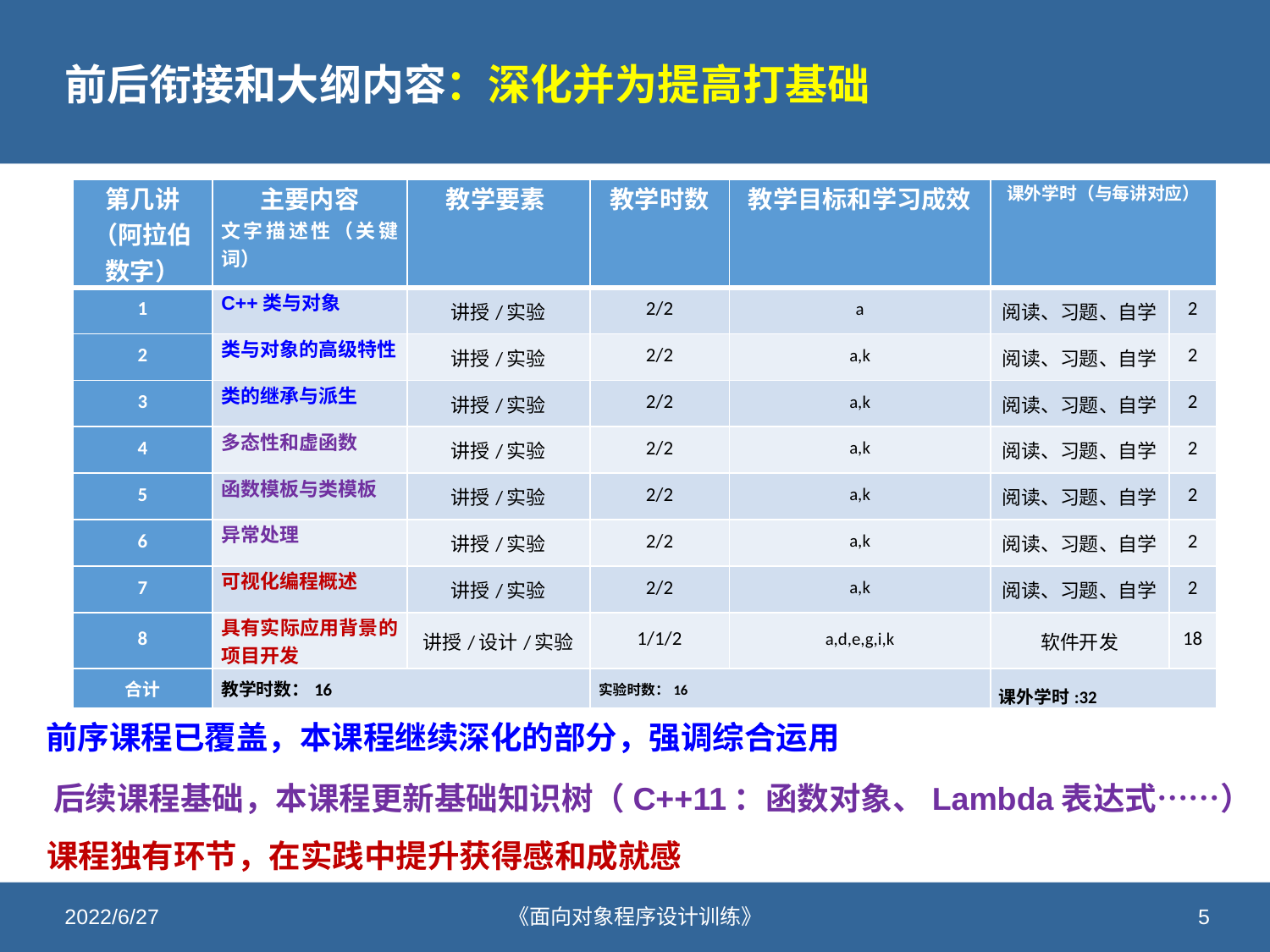

# 前后衔接和大纲内容：深化并为提高打基础
| 第几讲 （阿拉伯数字） | 主要内容 文字描述性（关键词） | 教学要素 | 教学时数 | 教学目标和学习成效 | 课外学时（与每讲对应） |  |
| --- | --- | --- | --- | --- | --- | --- |
| 1 | C++类与对象 | 讲授/实验 | 2/2 | a | 阅读、习题、自学 | 2 |
| 2 | 类与对象的高级特性 | 讲授/实验 | 2/2 | a,k | 阅读、习题、自学 | 2 |
| 3 | 类的继承与派生 | 讲授/实验 | 2/2 | a,k | 阅读、习题、自学 | 2 |
| 4 | 多态性和虚函数 | 讲授/实验 | 2/2 | a,k | 阅读、习题、自学 | 2 |
| 5 | 函数模板与类模板 | 讲授/实验 | 2/2 | a,k | 阅读、习题、自学 | 2 |
| 6 | 异常处理 | 讲授/实验 | 2/2 | a,k | 阅读、习题、自学 | 2 |
| 7 | 可视化编程概述 | 讲授/实验 | 2/2 | a,k | 阅读、习题、自学 | 2 |
| 8 | 具有实际应用背景的项目开发 | 讲授/设计/实验 | 1/1/2 | a,d,e,g,i,k | 软件开发 | 18 |
| 合计 | 教学时数：16 | 16 | 实验时数：16 | 16 | 课外学时:32 | 课外学时:32 |
前序课程已覆盖，本课程继续深化的部分，强调综合运用
后续课程基础，本课程更新基础知识树（C++11：函数对象、Lambda表达式……）
课程独有环节，在实践中提升获得感和成就感
2022/6/27
《面向对象程序设计训练》
5